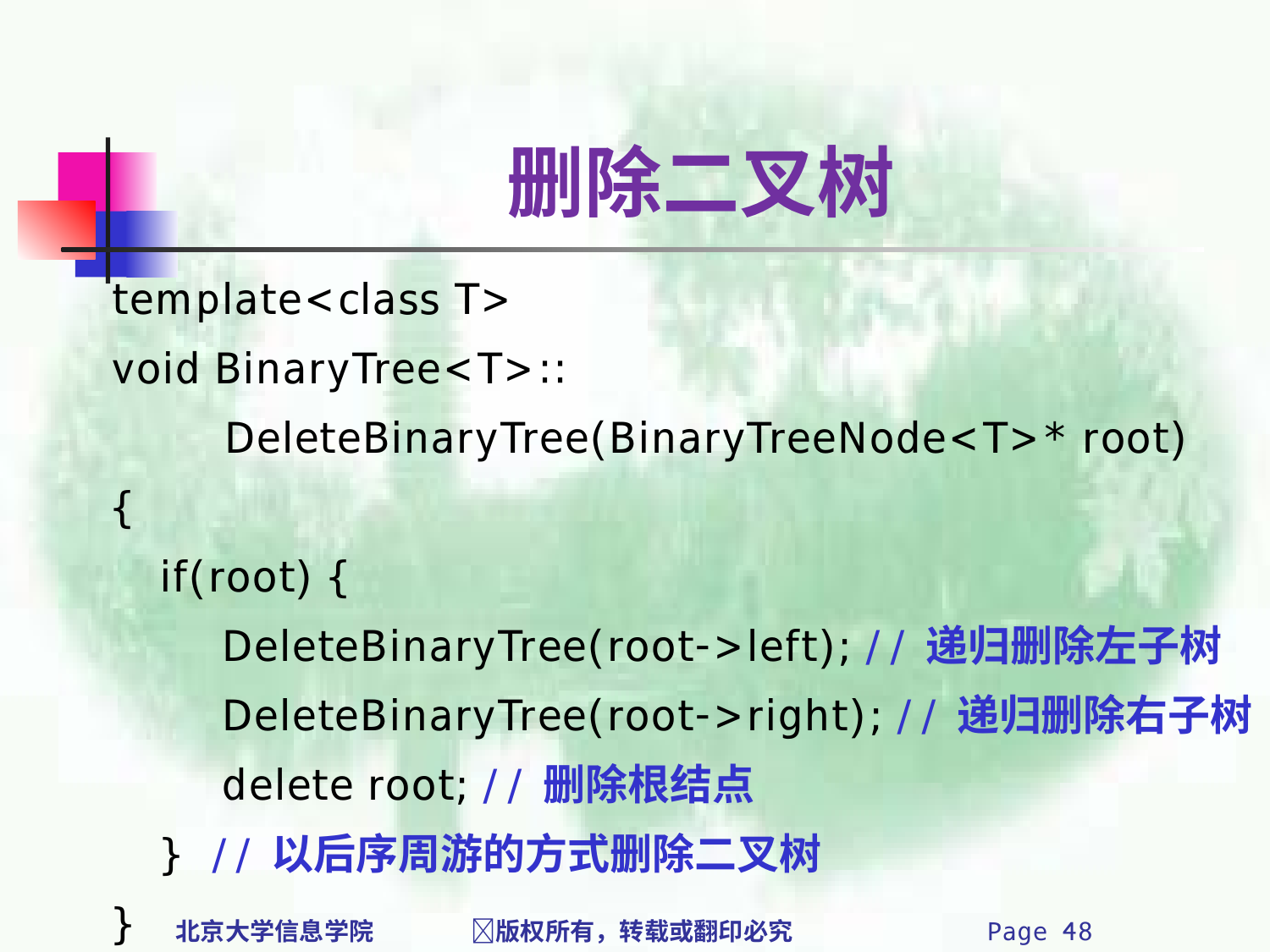

# 删除二叉树
template<class T>
void BinaryTree<T>::
         DeleteBinaryTree(BinaryTreeNode<T>* root)
{
	if(root) {
	     DeleteBinaryTree(root->left); //递归删除左子树
	     DeleteBinaryTree(root->right); //递归删除右子树
	     delete root; //删除根结点
	}  //以后序周游的方式删除二叉树
}

北京大学信息学院                 ©版权所有，转载或翻印必究                                 Page  48